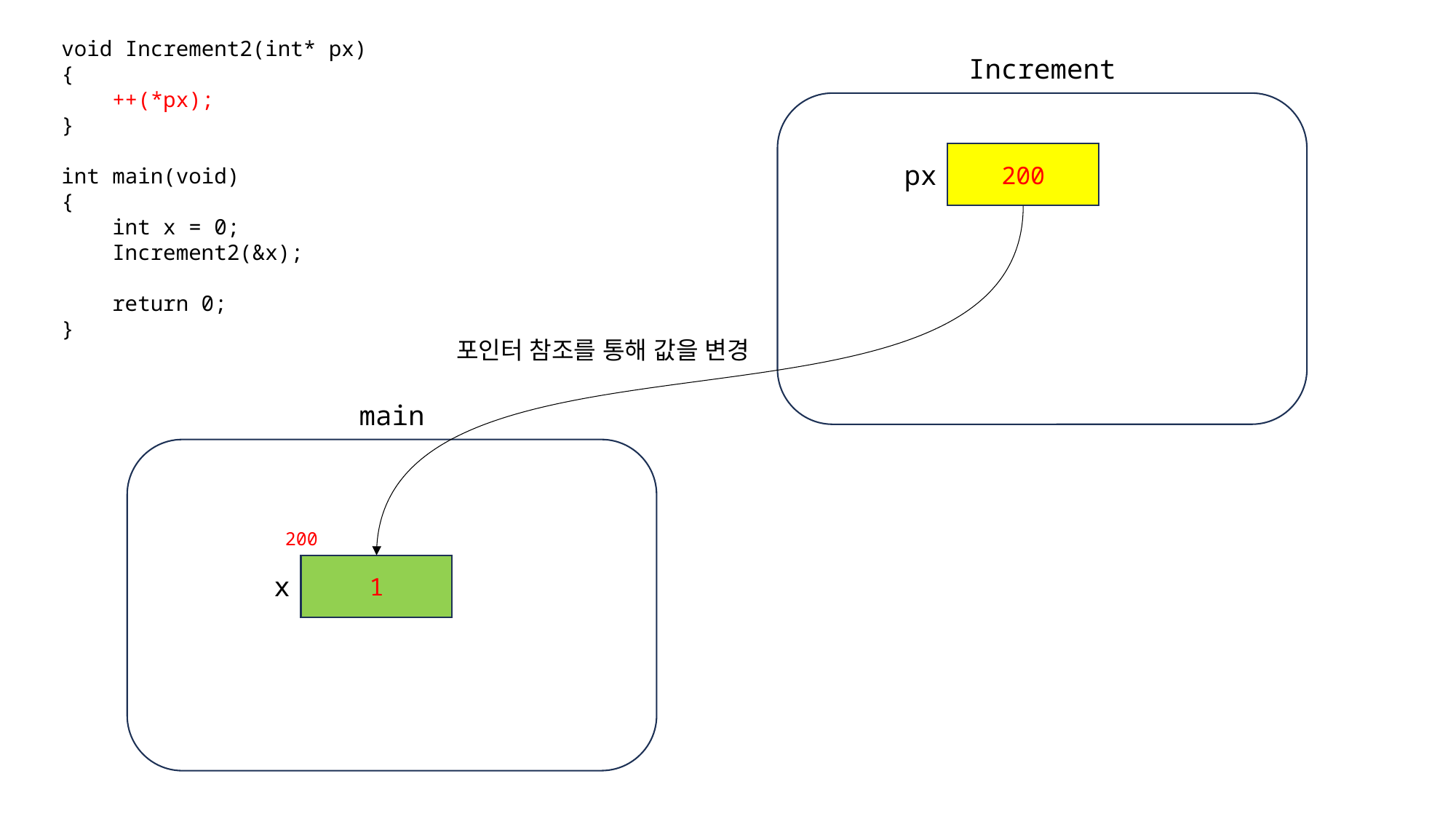

void Increment2(int* px)
{
    ++(*px);
}

int main(void)
{
    int x = 0;
    Increment2(&x);

    return 0;
}
Increment

200
px
포인터 참조를 통해 값을 변경
main

200
1
x